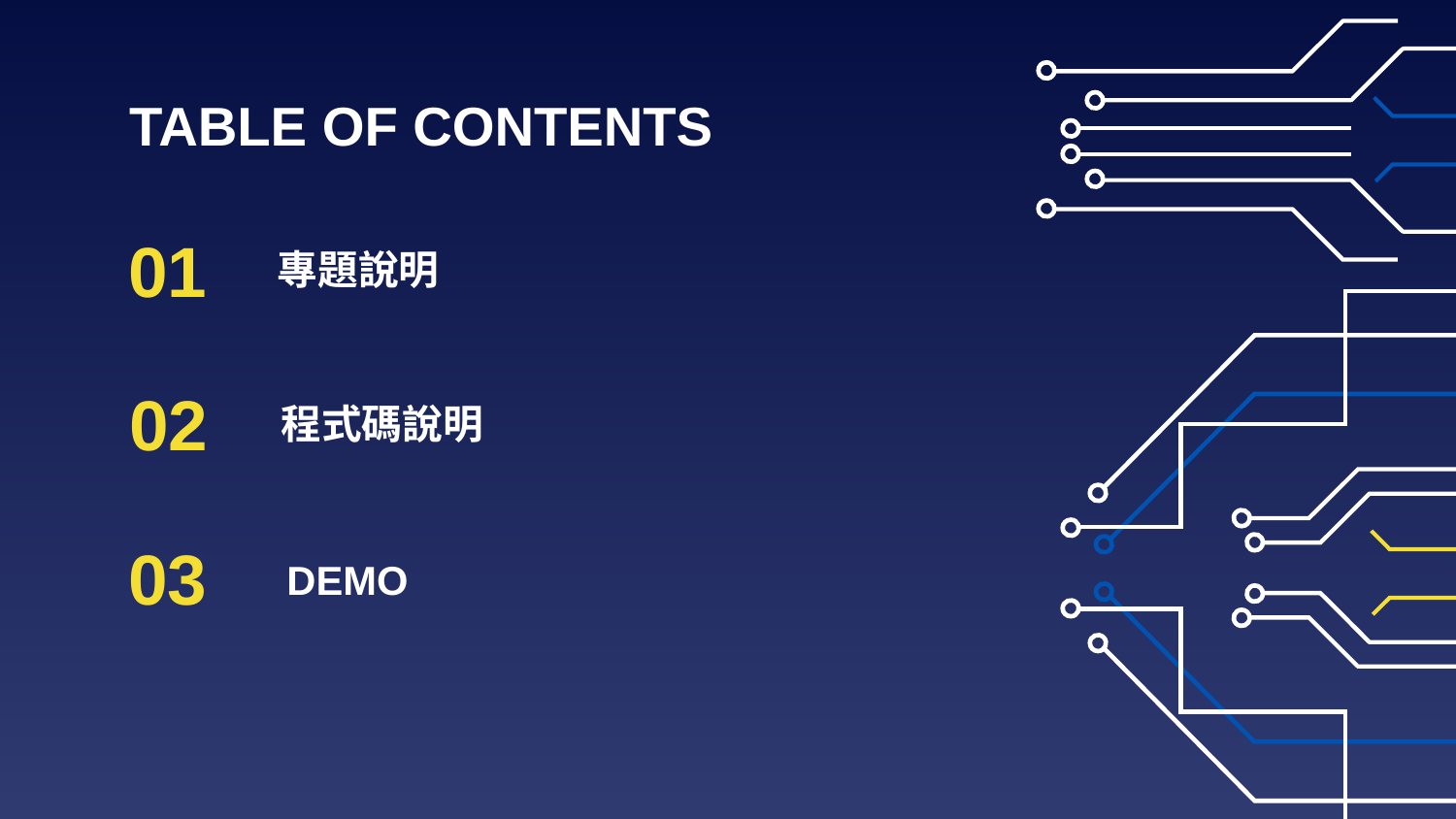

TABLE OF CONTENTS
01
# 專題說明

02
程式碼說明
03
DEMO